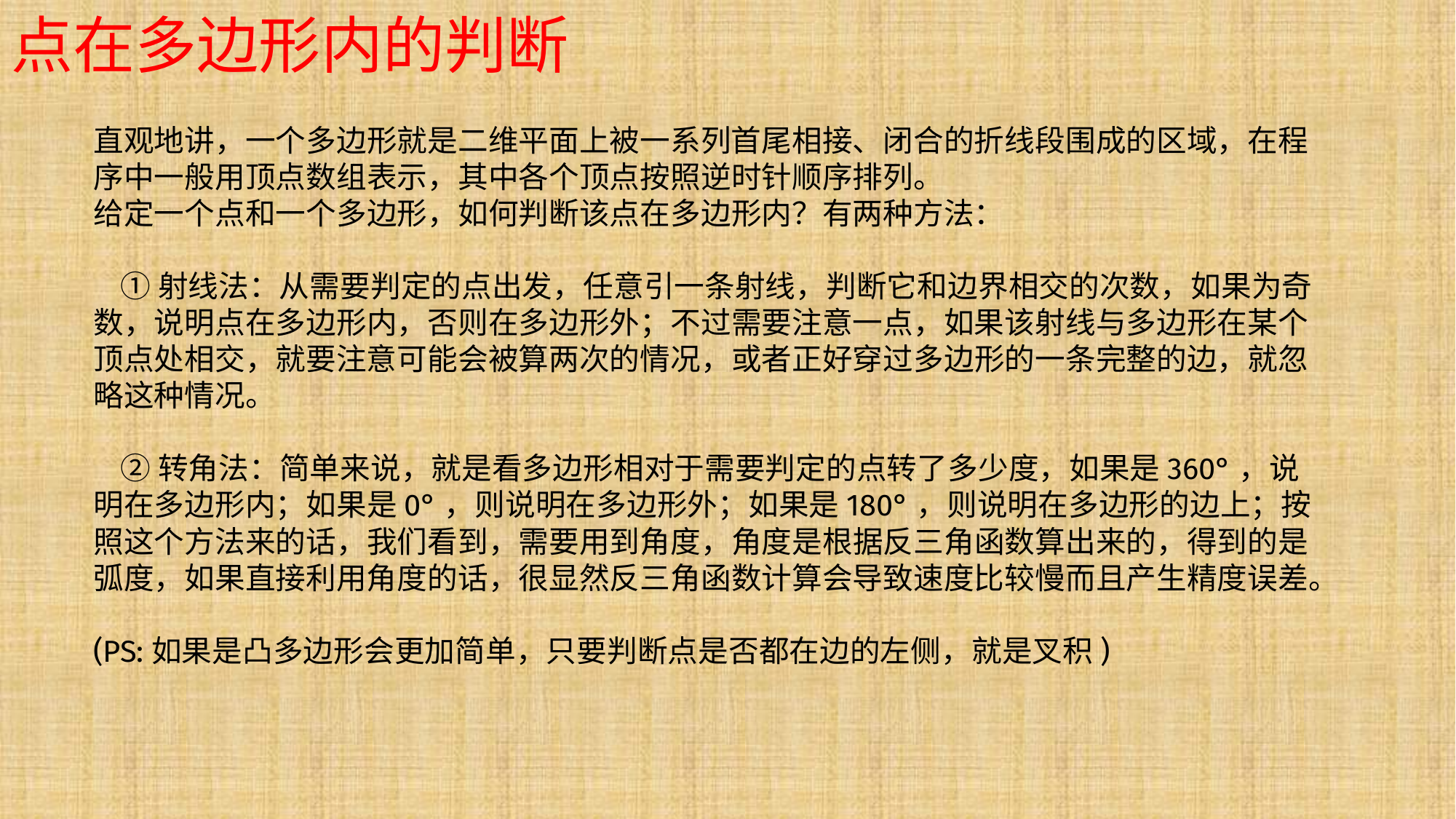

# 点在多边形内的判断
直观地讲，一个多边形就是二维平面上被一系列首尾相接、闭合的折线段围成的区域，在程序中一般用顶点数组表示，其中各个顶点按照逆时针顺序排列。
给定一个点和一个多边形，如何判断该点在多边形内？有两种方法：

    ①射线法：从需要判定的点出发，任意引一条射线，判断它和边界相交的次数，如果为奇数，说明点在多边形内，否则在多边形外；不过需要注意一点，如果该射线与多边形在某个顶点处相交，就要注意可能会被算两次的情况，或者正好穿过多边形的一条完整的边，就忽略这种情况。

    ②转角法：简单来说，就是看多边形相对于需要判定的点转了多少度，如果是360°，说明在多边形内；如果是0°，则说明在多边形外；如果是180°，则说明在多边形的边上；按照这个方法来的话，我们看到，需要用到角度，角度是根据反三角函数算出来的，得到的是弧度，如果直接利用角度的话，很显然反三角函数计算会导致速度比较慢而且产生精度误差。

(PS:如果是凸多边形会更加简单，只要判断点是否都在边的左侧，就是叉积)